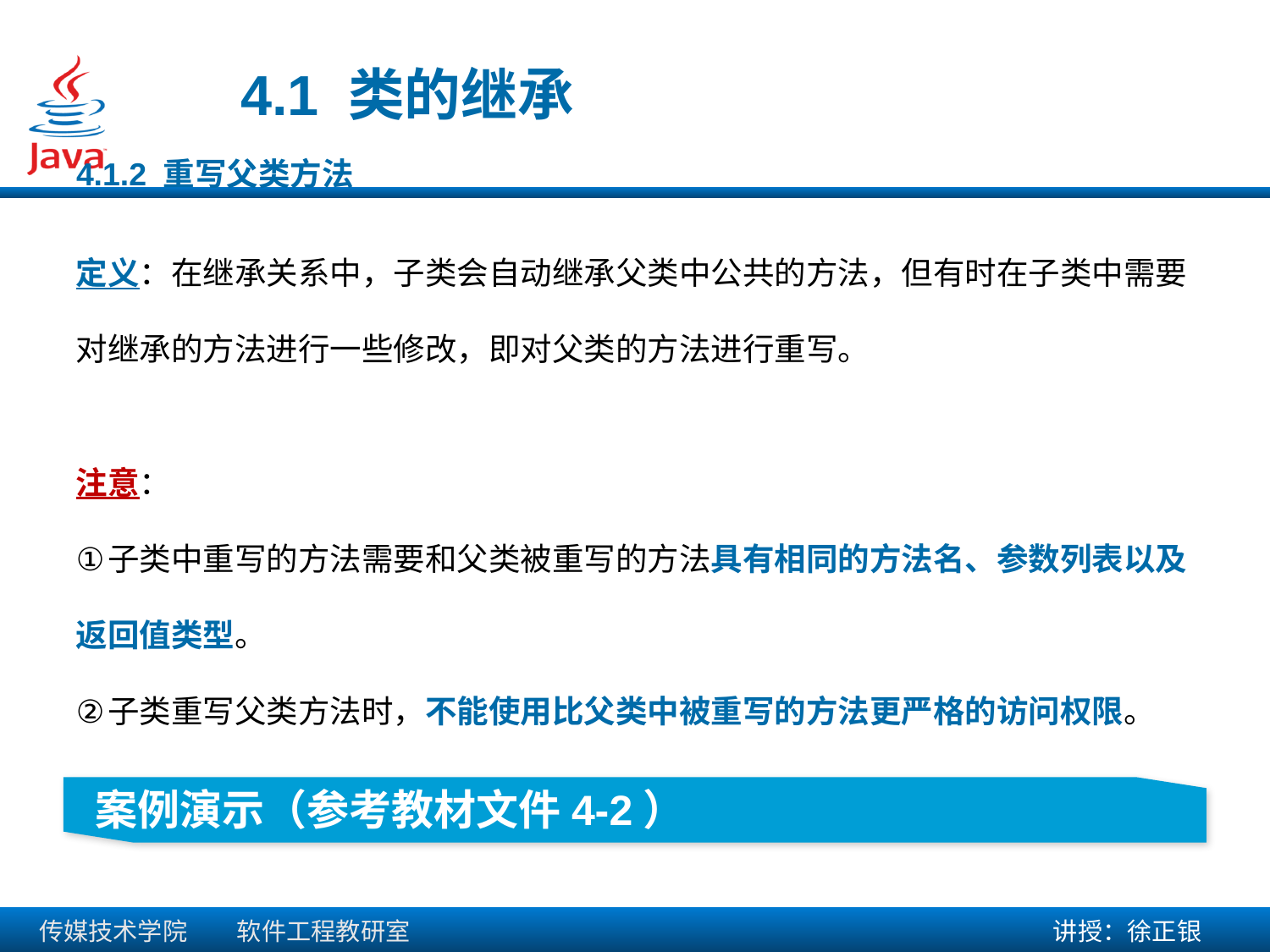

4.1 类的继承
4.1.2 重写父类方法
定义：在继承关系中，子类会自动继承父类中公共的方法，但有时在子类中需要对继承的方法进行一些修改，即对父类的方法进行重写。

注意：
子类中重写的方法需要和父类被重写的方法具有相同的方法名、参数列表以及返回值类型。
子类重写父类方法时，不能使用比父类中被重写的方法更严格的访问权限。
 案例演示（参考教材文件4-2）